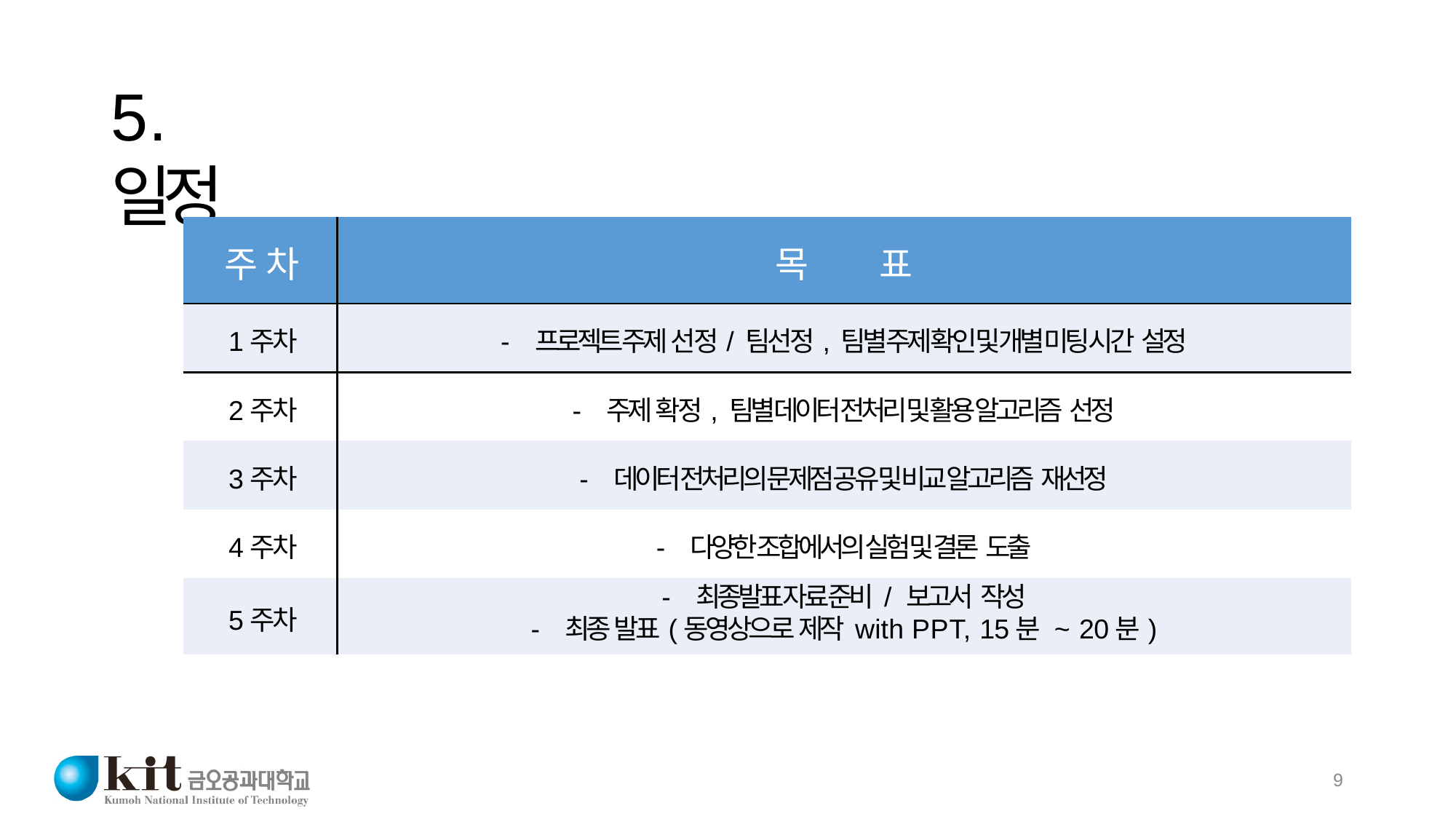

# 5. 일정
| 주 차 | 목 표 |
| --- | --- |
| 1주차 | - 프로젝트 주제 선정/ 팀선정, 팀별 주제 확인 및 개별 미팅 시간 설정 |
| 2주차 | - 주제 확정, 팀별 데이터 전처리 및 활용 알고리즘 선정 |
| 3주차 | - 데이터 전처리의 문제점 공유 및 비교 알고리즘 재선정 |
| 4주차 | - 다양한 조합에서의 실험 및 결론 도출 |
| 5주차 | - 최종발표 자료 준비 / 보고서 작성 - 최종 발표(동영상으로 제작 with PPT, 15분 ~ 20분) |
9